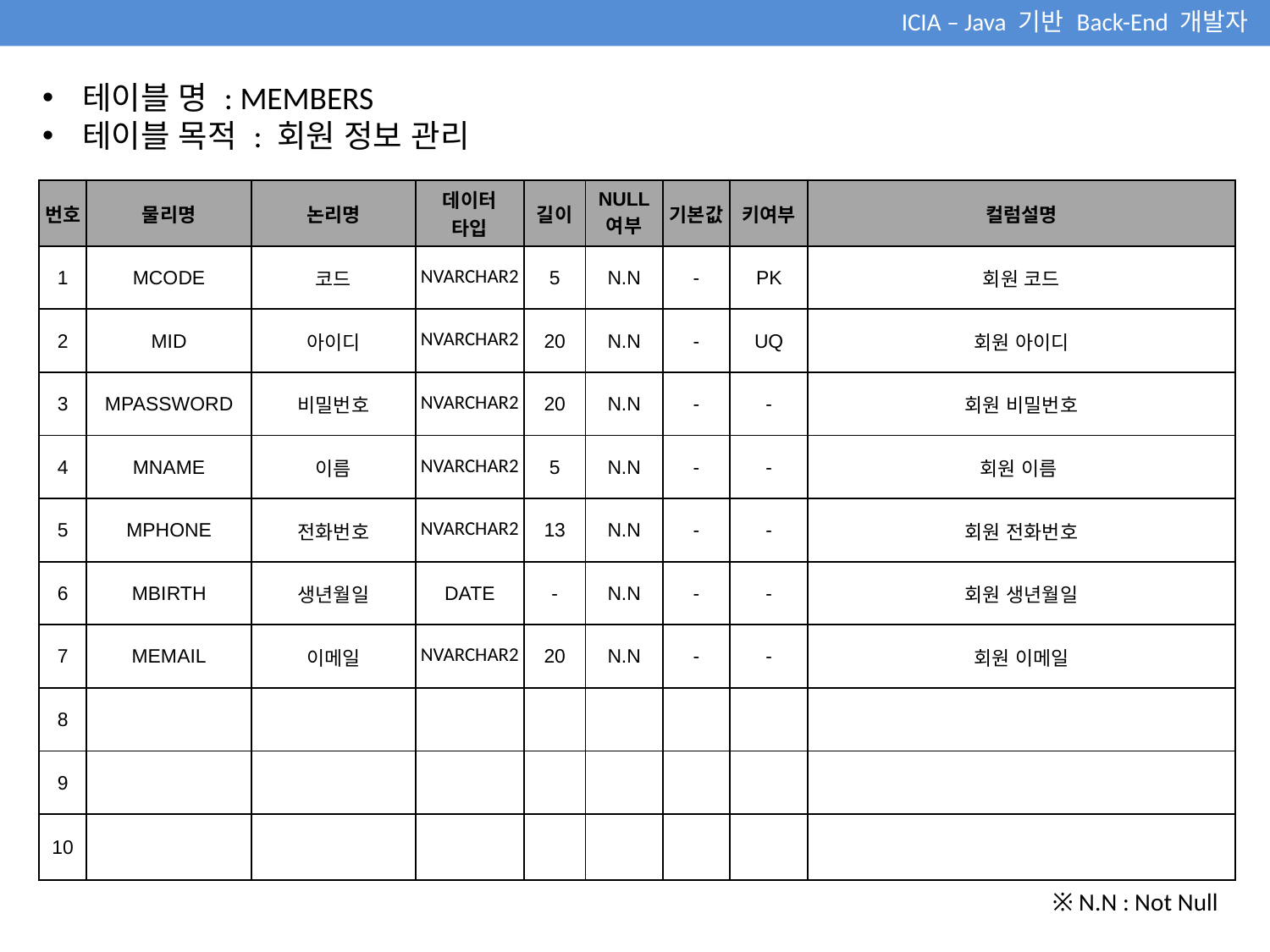

ICIA – Java 기반 Back-End 개발자
테이블 명 : MEMBERS
테이블 목적 : 회원 정보 관리
| 번호 | 물리명 | 논리명 | 데이터 타입 | 길이 | NULL 여부 | 기본값 | 키여부 | 컬럼설명 |
| --- | --- | --- | --- | --- | --- | --- | --- | --- |
| 1 | MCODE | 코드 | NVARCHAR2 | 5 | N.N | - | PK | 회원 코드 |
| 2 | MID | 아이디 | NVARCHAR2 | 20 | N.N | - | UQ | 회원 아이디 |
| 3 | MPASSWORD | 비밀번호 | NVARCHAR2 | 20 | N.N | - | - | 회원 비밀번호 |
| 4 | MNAME | 이름 | NVARCHAR2 | 5 | N.N | - | - | 회원 이름 |
| 5 | MPHONE | 전화번호 | NVARCHAR2 | 13 | N.N | - | - | 회원 전화번호 |
| 6 | MBIRTH | 생년월일 | DATE | - | N.N | - | - | 회원 생년월일 |
| 7 | MEMAIL | 이메일 | NVARCHAR2 | 20 | N.N | - | - | 회원 이메일 |
| 8 |  |  |  |  |  |  |  |  |
| 9 |  |  |  |  |  |  |  |  |
| 10 |  |  |  |  |  |  |  |  |
※ N.N : Not Null